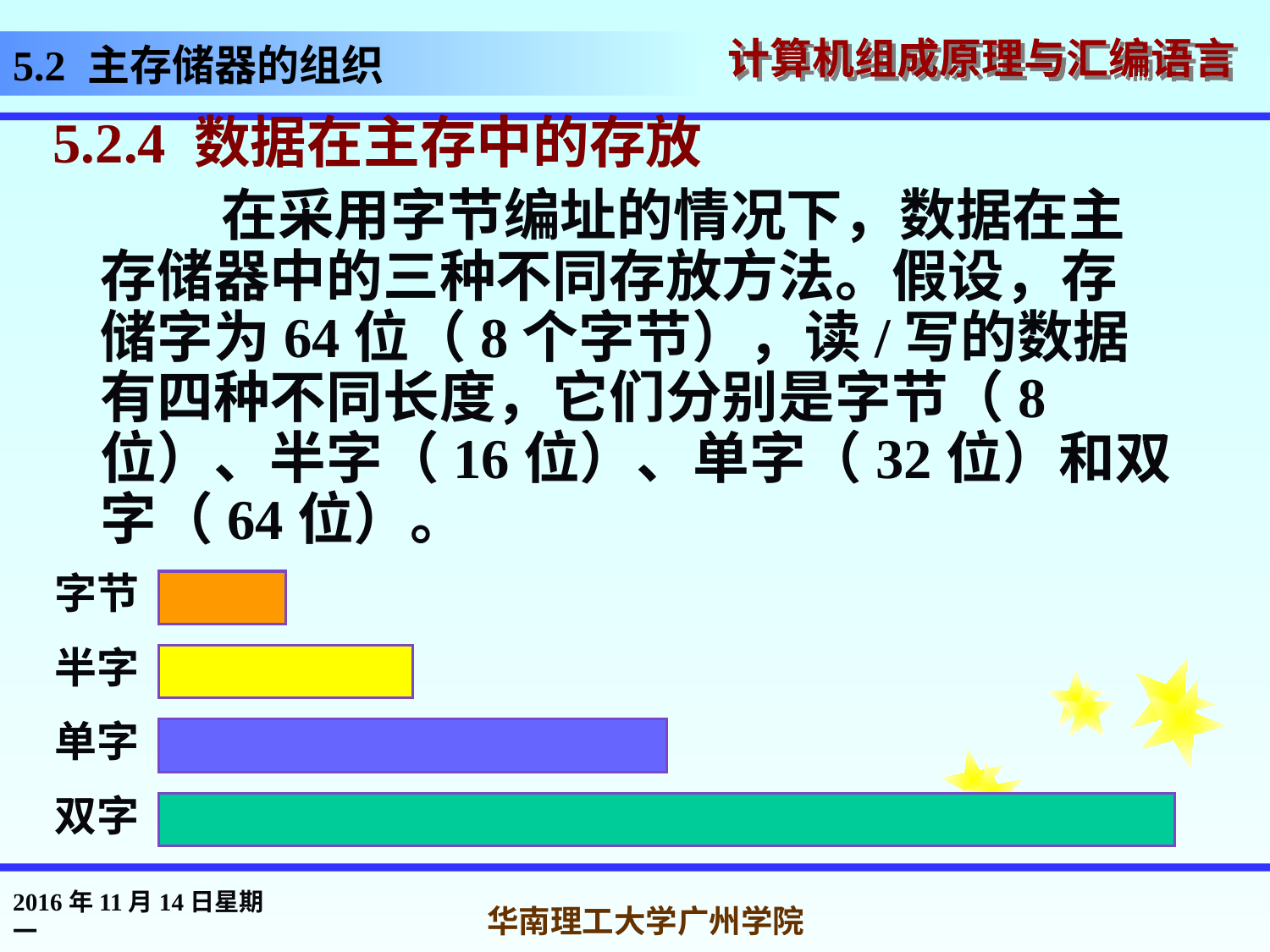

# 5.2 主存储器的组织
5.2.4 数据在主存中的存放
            在采用字节编址的情况下，数据在主存储器中的三种不同存放方法。假设，存储字为64位（8个字节），读/写的数据有四种不同长度，它们分别是字节（8位）、半字（16位）、单字（32位）和双字（64位）。
字节

半字

单字

双字

2016年11月14日星期一
华南理工大学广州学院